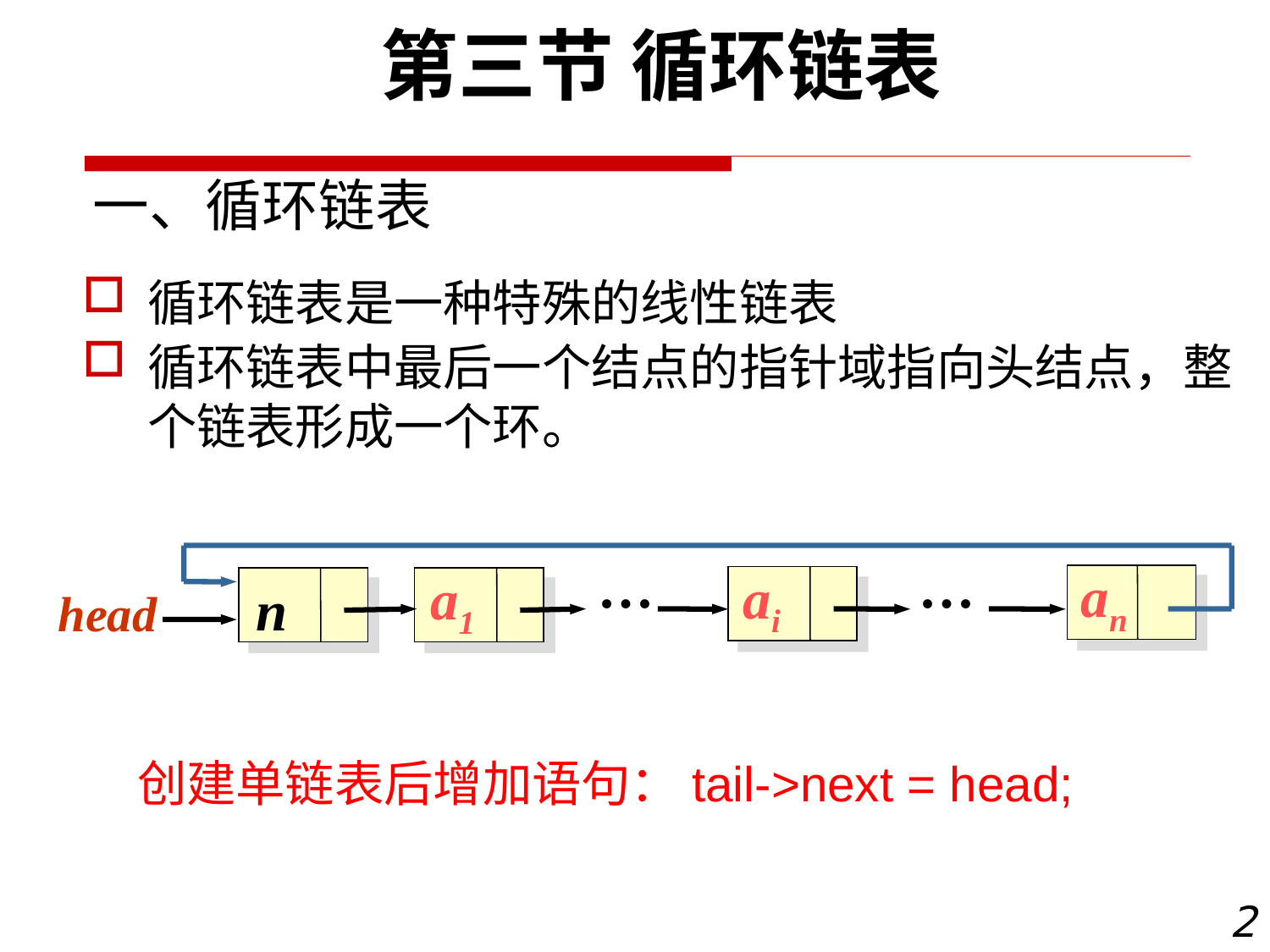

第三节 循环链表
一、循环链表
循环链表是一种特殊的线性链表
循环链表中最后一个结点的指针域指向头结点，整个链表形成一个环。

…
…
an
ai
a1

n
head

创建单链表后增加语句：tail->next = head;
2